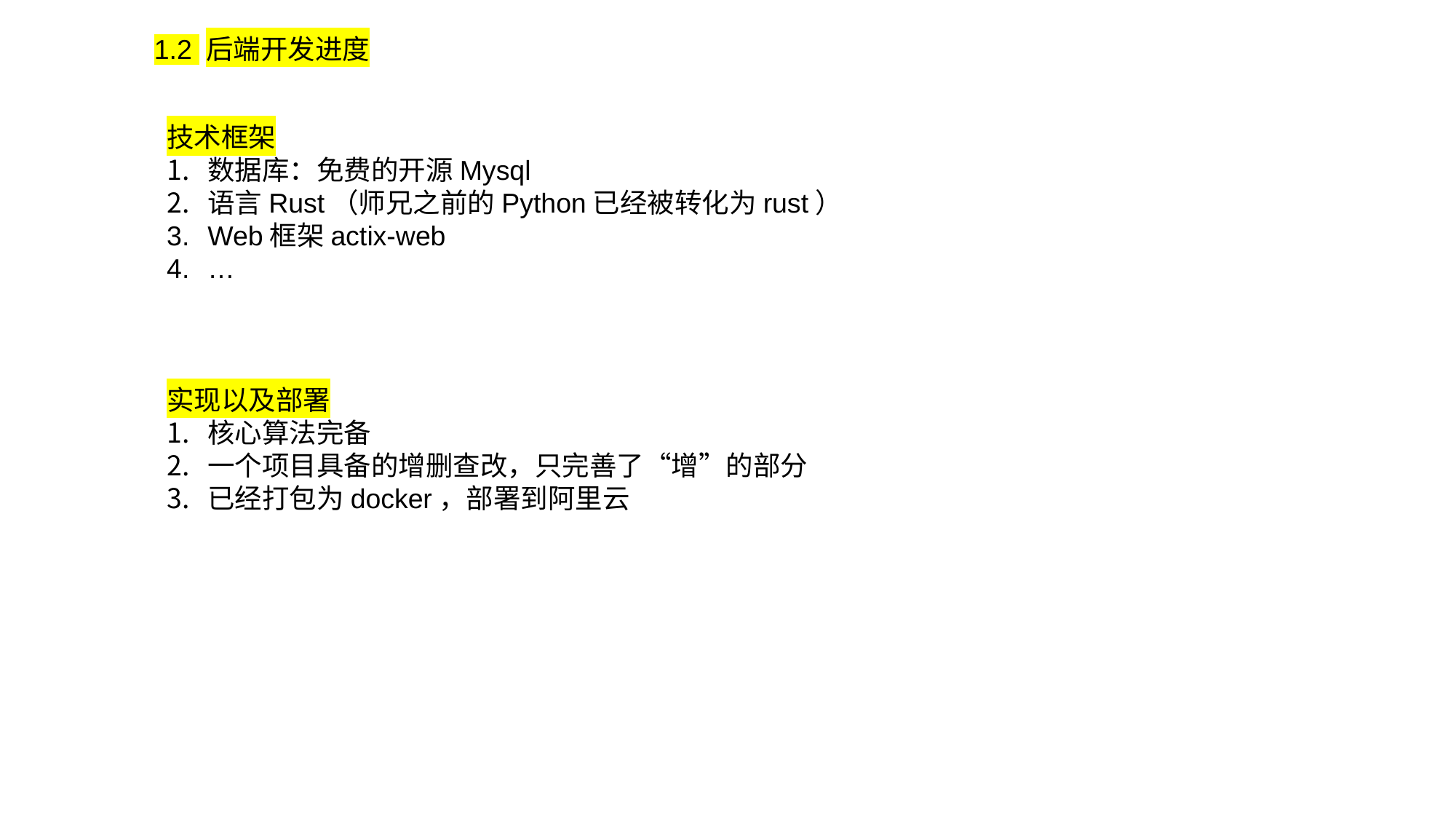

1.2 后端开发进度
技术框架
数据库：免费的开源Mysql
语言Rust（师兄之前的Python已经被转化为rust）
Web框架actix-web
…
实现以及部署
核心算法完备
一个项目具备的增删查改，只完善了“增”的部分
已经打包为docker，部署到阿里云